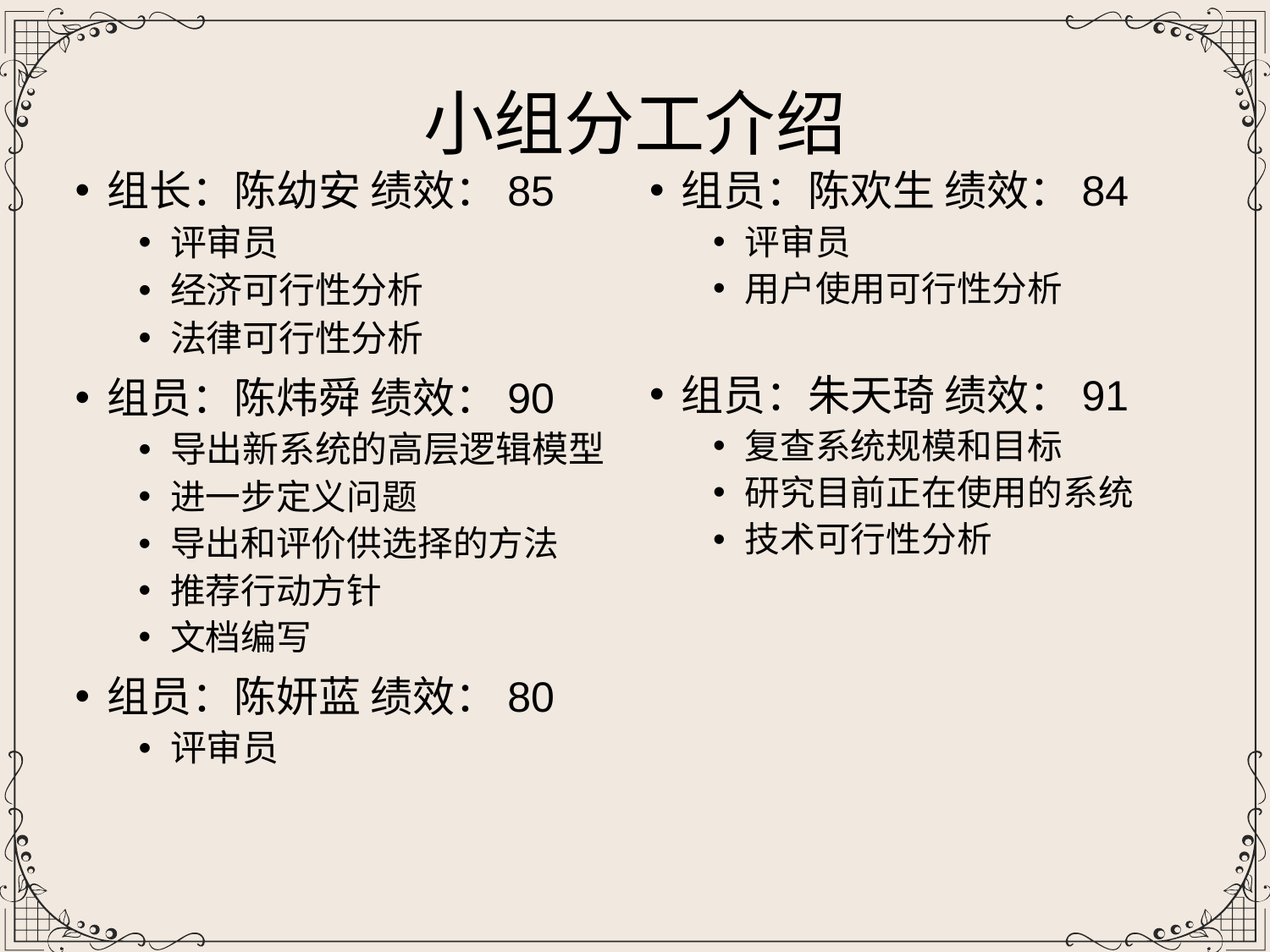

小组分工介绍
组长：陈幼安 绩效：85
评审员
经济可行性分析
法律可行性分析
组员：陈炜舜 绩效：90
导出新系统的高层逻辑模型
进一步定义问题
导出和评价供选择的方法
推荐行动方针
文档编写
组员：陈妍蓝 绩效：80
评审员

组员：陈欢生 绩效：84
评审员
用户使用可行性分析

组员：朱天琦 绩效：91
复查系统规模和目标
研究目前正在使用的系统
技术可行性分析